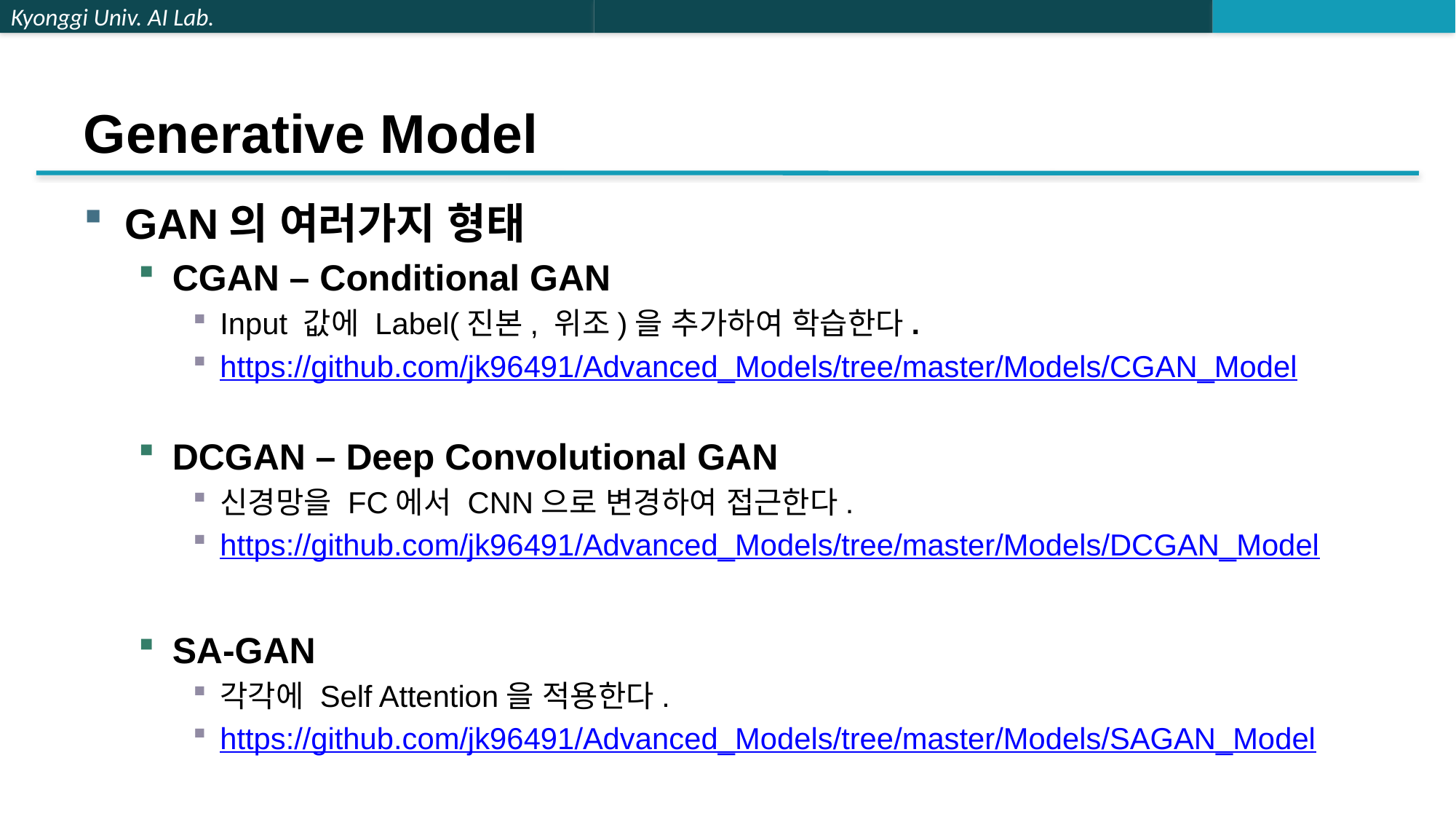

# Generative Model
GAN의 여러가지 형태
CGAN – Conditional GAN
Input 값에 Label(진본, 위조)을 추가하여 학습한다.
https://github.com/jk96491/Advanced_Models/tree/master/Models/CGAN_Model

DCGAN – Deep Convolutional GAN
신경망을 FC에서 CNN으로 변경하여 접근한다.
https://github.com/jk96491/Advanced_Models/tree/master/Models/DCGAN_Model

SA-GAN
각각에 Self Attention을 적용한다.
https://github.com/jk96491/Advanced_Models/tree/master/Models/SAGAN_Model